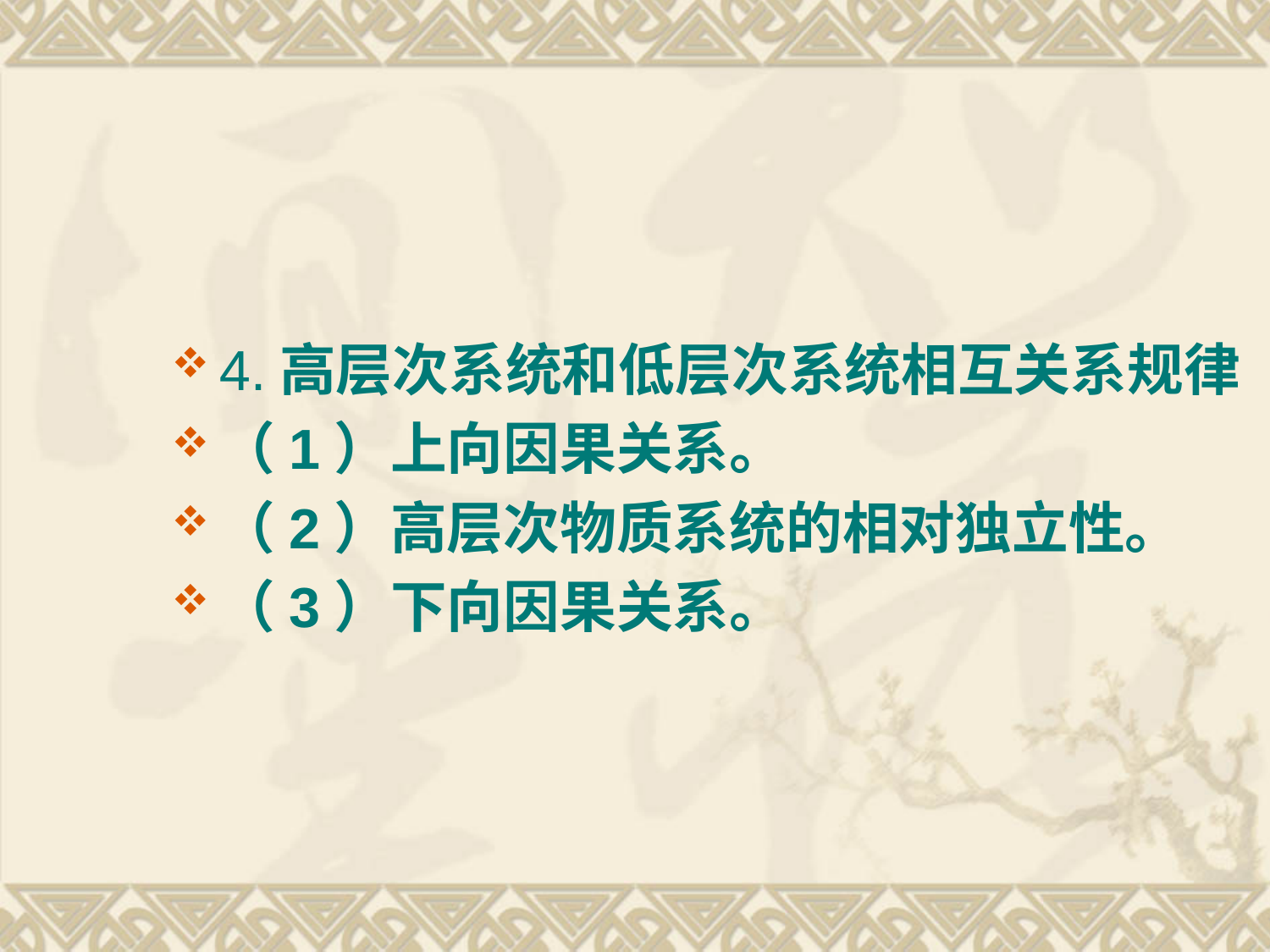

4.高层次系统和低层次系统相互关系规律
（1）上向因果关系。
（2）高层次物质系统的相对独立性。
（3）下向因果关系。